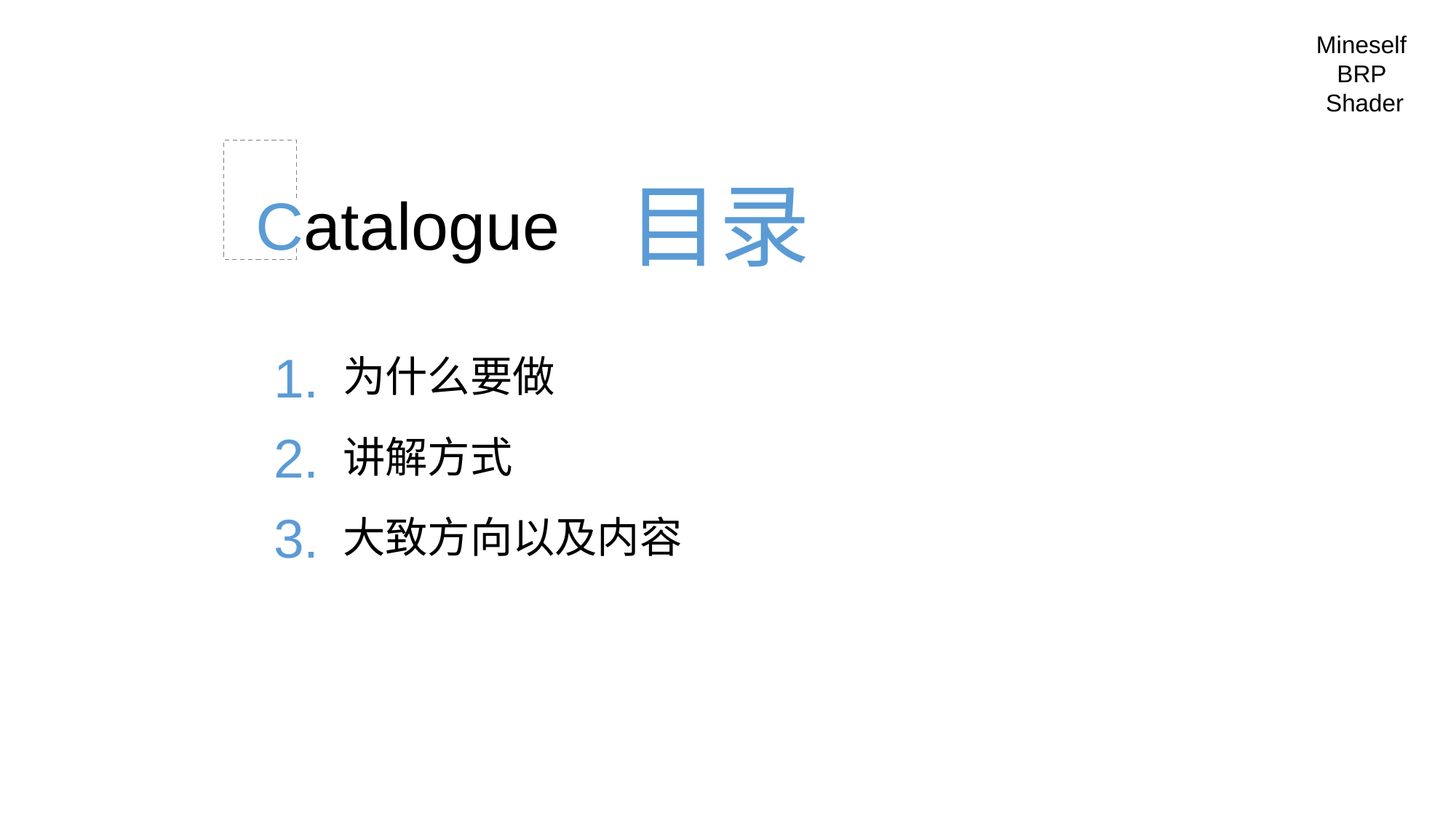

Mineself
BRP
Shader

目录
Catalogue

1.
为什么要做
2.
讲解方式
3.
大致方向以及内容